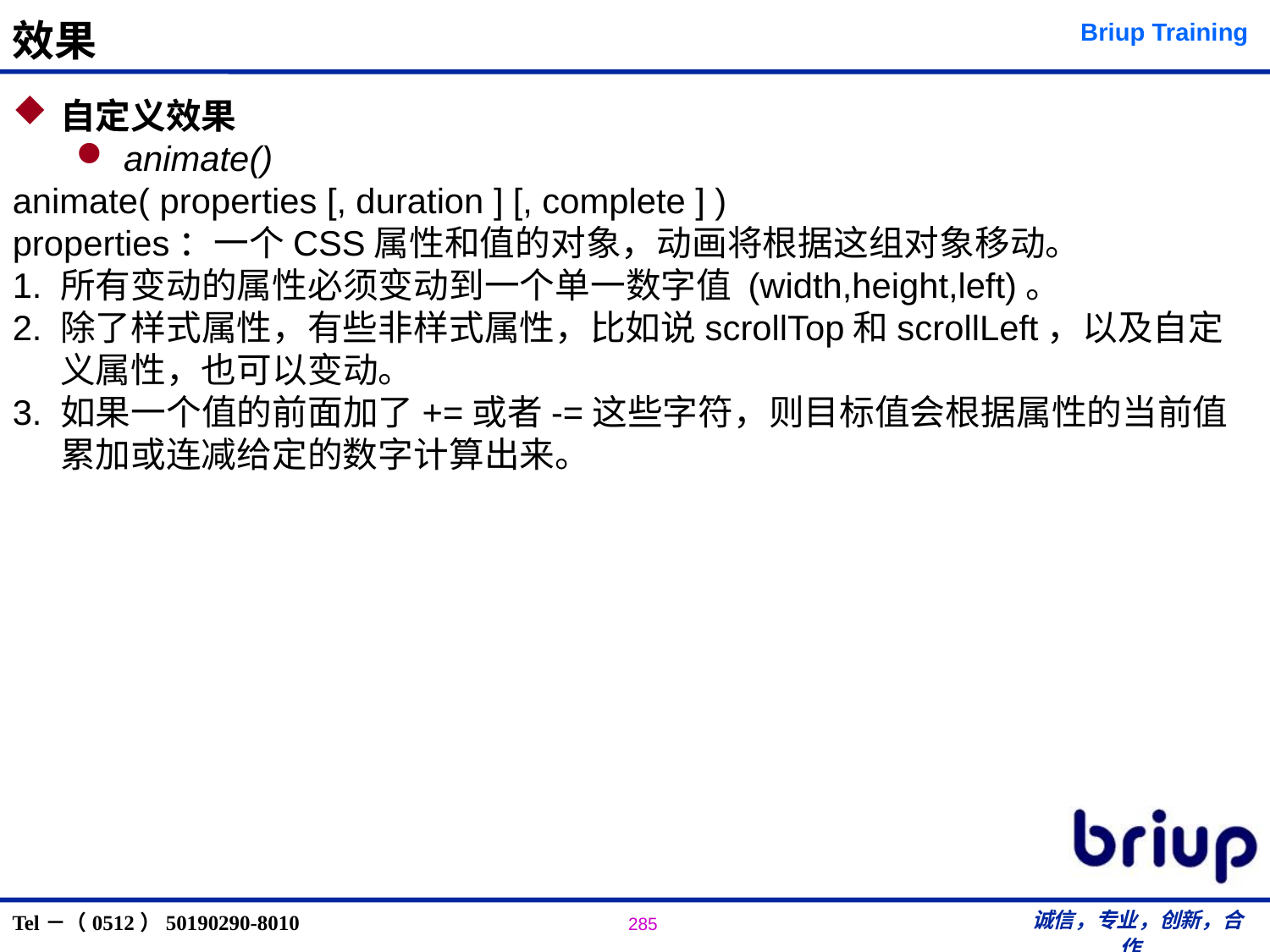

# 效果

自定义效果
animate()
animate( properties [, duration ] [, complete ] )
properties：一个CSS属性和值的对象，动画将根据这组对象移动。
1. 所有变动的属性必须变动到一个单一数字值 (width,height,left)。
2. 除了样式属性，有些非样式属性，比如说scrollTop和scrollLeft，以及自定义属性，也可以变动。
3. 如果一个值的前面加了+=或者-=这些字符，则目标值会根据属性的当前值累加或连减给定的数字计算出来。